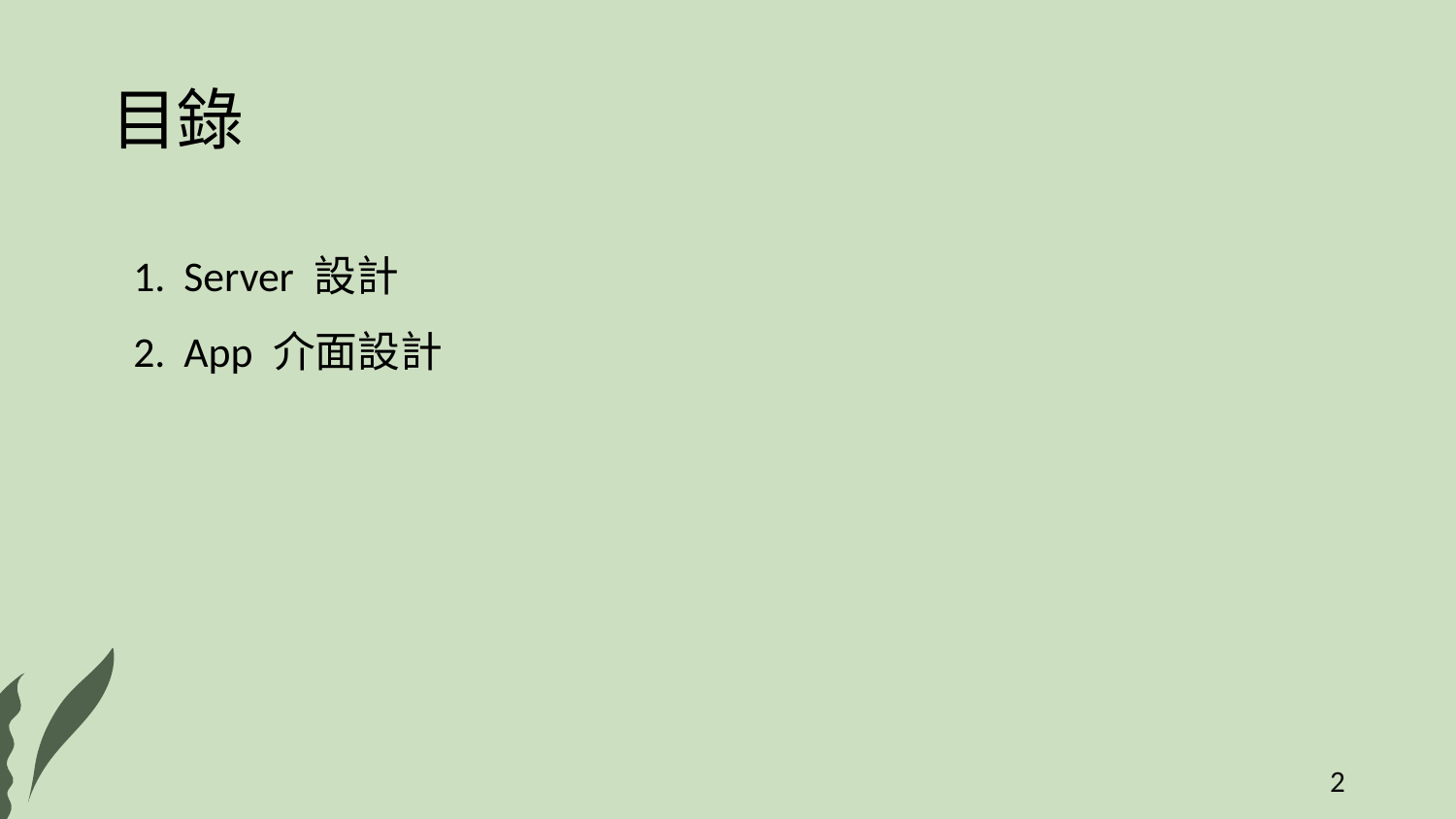

# 目錄
Server 設計
App 介面設計
2